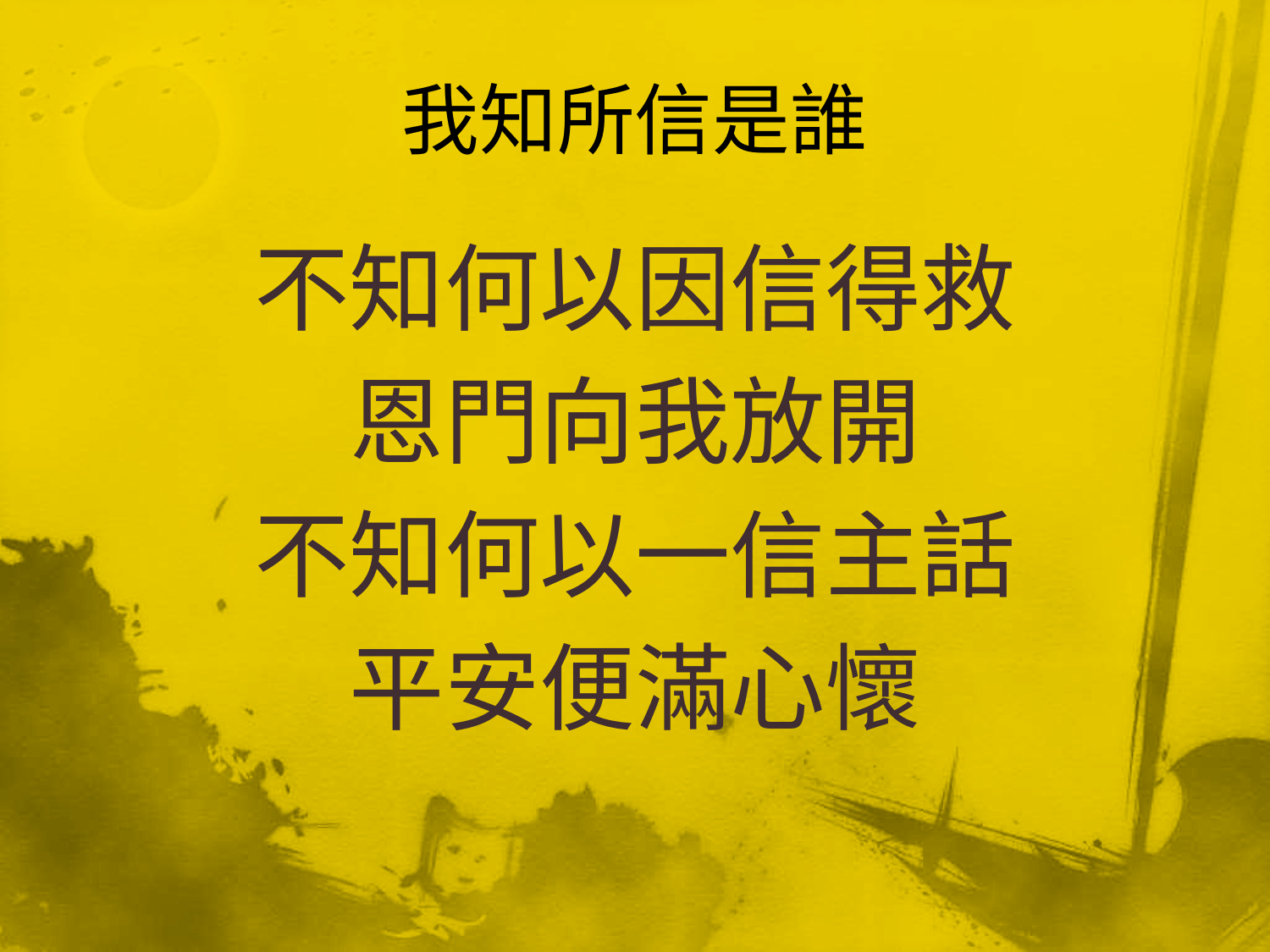

# 我知所信是誰
不知何以因信得救
恩門向我放開
不知何以一信主話
平安便滿心懷